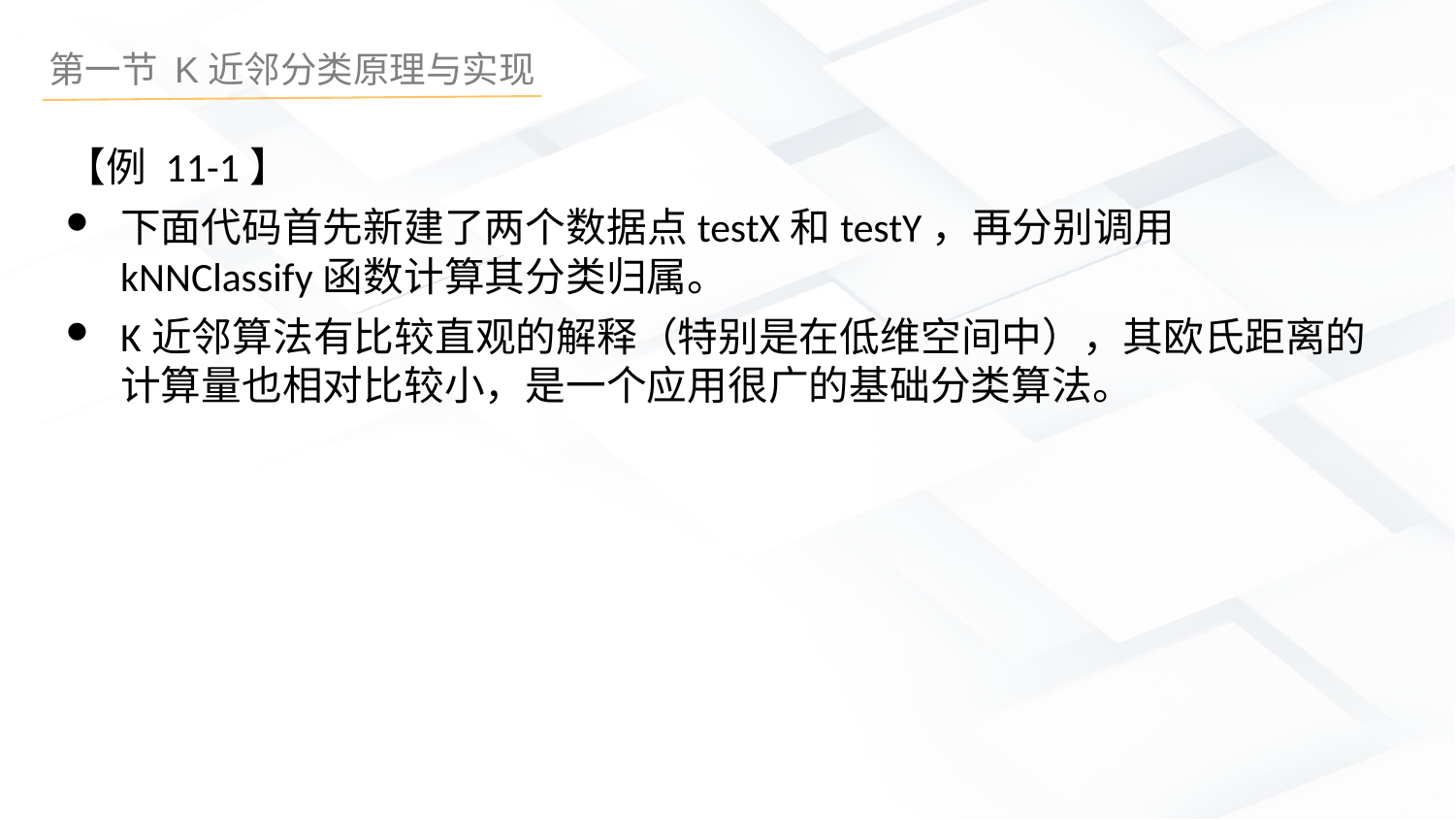

【例 11-1】
下面代码首先新建了两个数据点testX和testY，再分别调用kNNClassify函数计算其分类归属。
K近邻算法有比较直观的解释（特别是在低维空间中），其欧氏距离的计算量也相对比较小，是一个应用很广的基础分类算法。